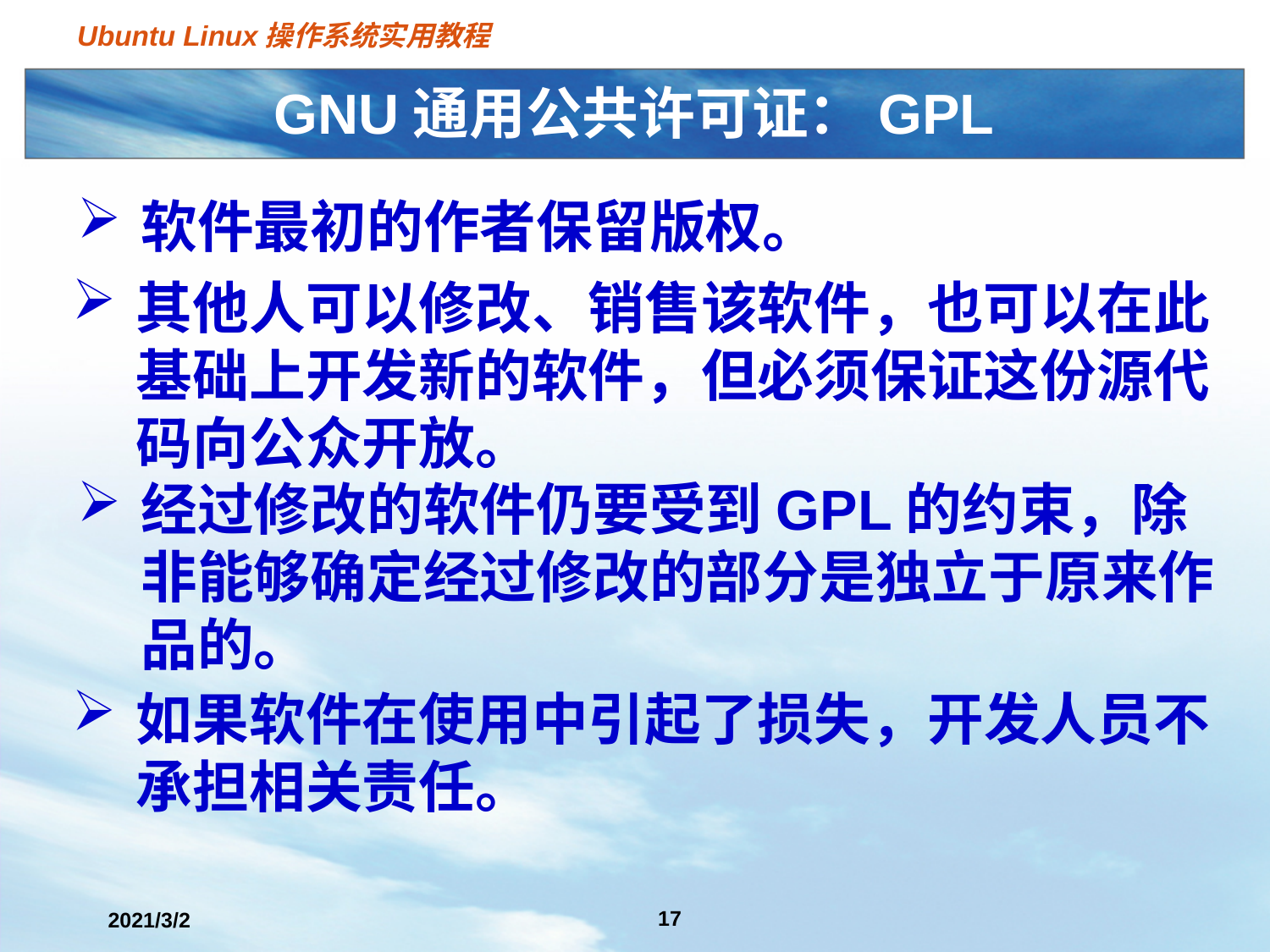

# GNU通用公共许可证：GPL
软件最初的作者保留版权。
其他人可以修改、销售该软件，也可以在此基础上开发新的软件，但必须保证这份源代码向公众开放。
经过修改的软件仍要受到GPL的约束，除非能够确定经过修改的部分是独立于原来作品的。
如果软件在使用中引起了损失，开发人员不承担相关责任。
17
2021/3/2